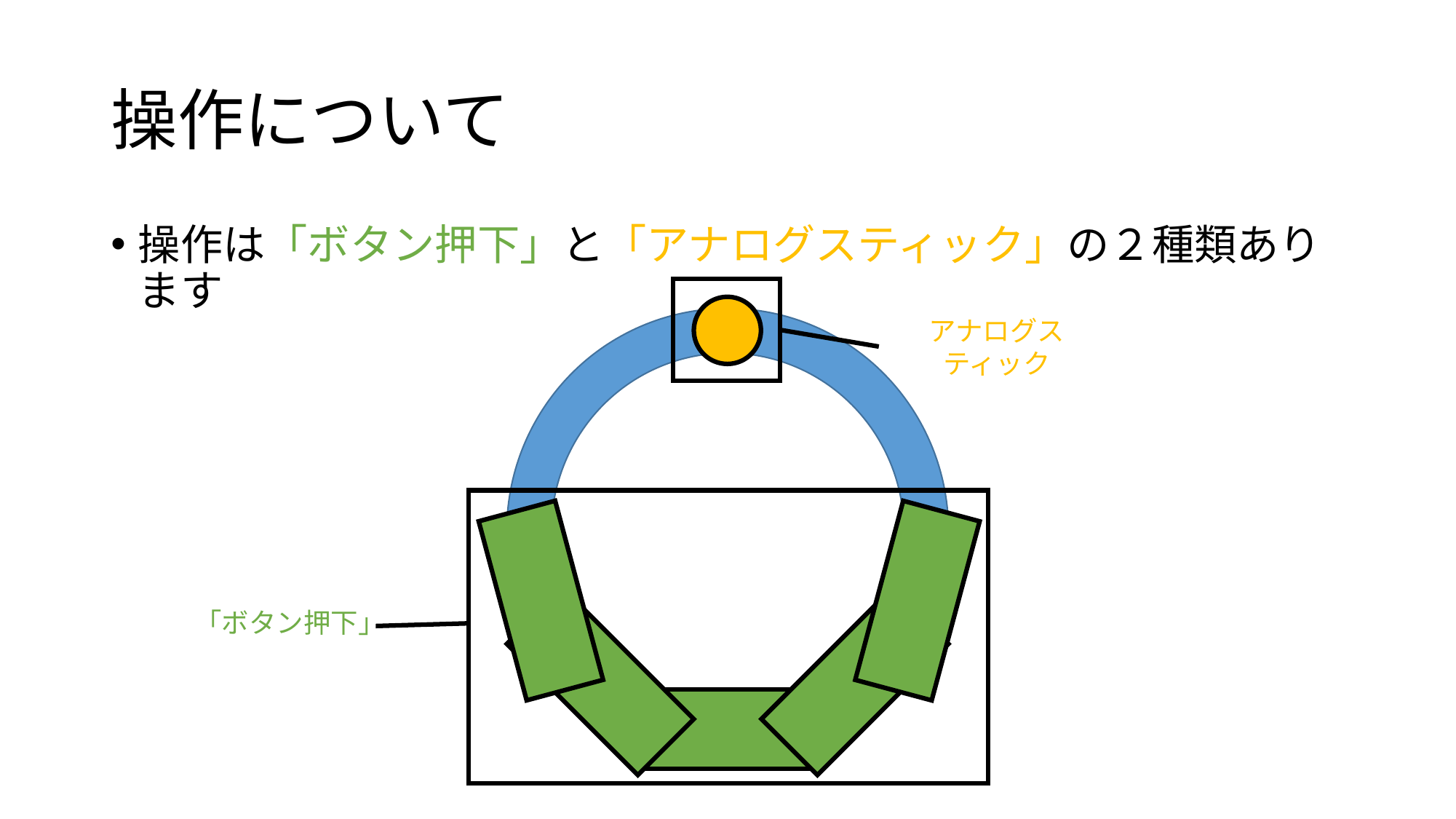

# 操作について
操作は「ボタン押下」と「アナログスティック」の２種類あります

アナログスティック

「ボタン押下」